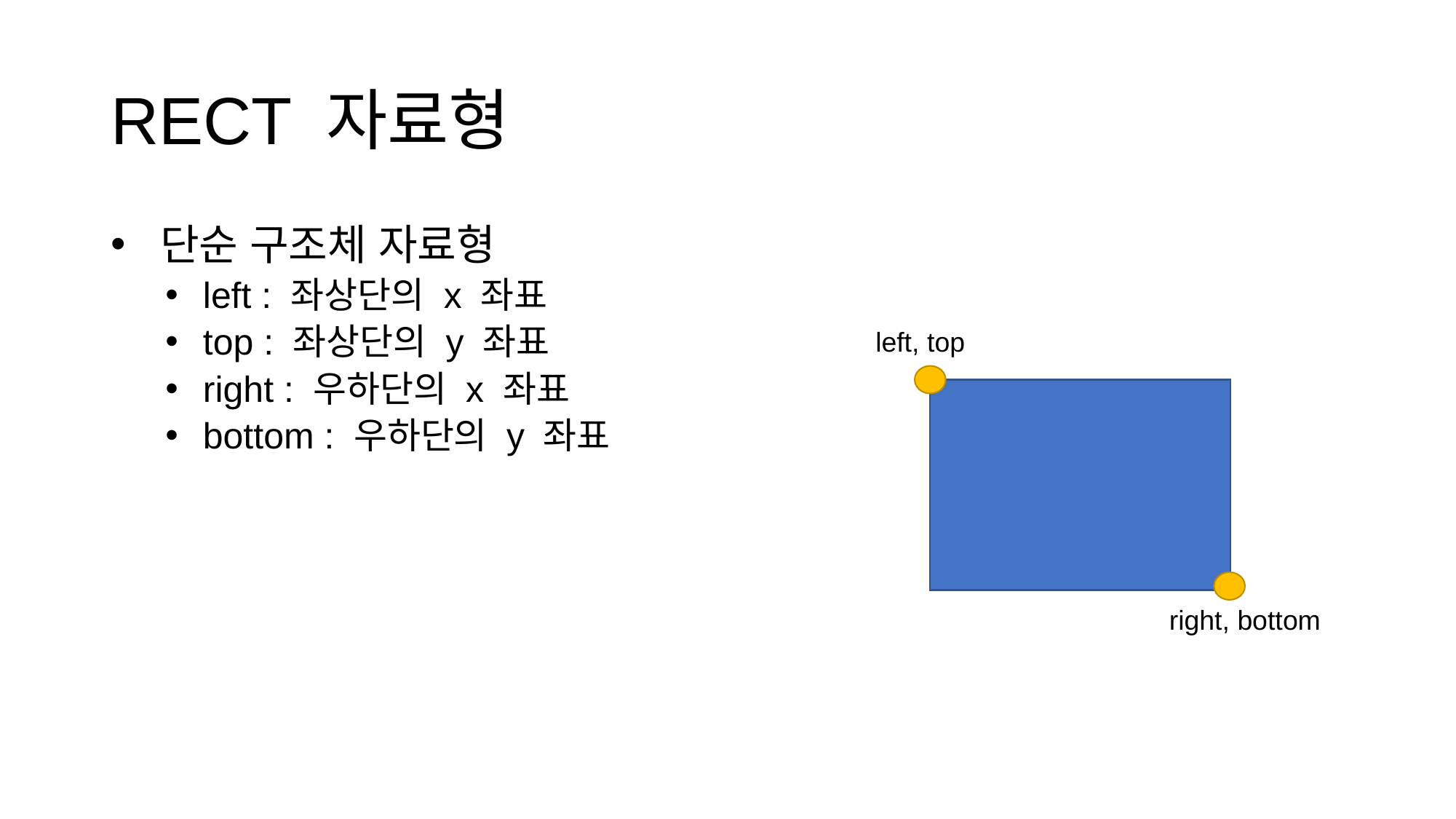

# RECT 자료형
 단순 구조체 자료형
 left : 좌상단의 x 좌표
 top : 좌상단의 y 좌표
 right : 우하단의 x 좌표
 bottom : 우하단의 y 좌표
left, top

right, bottom